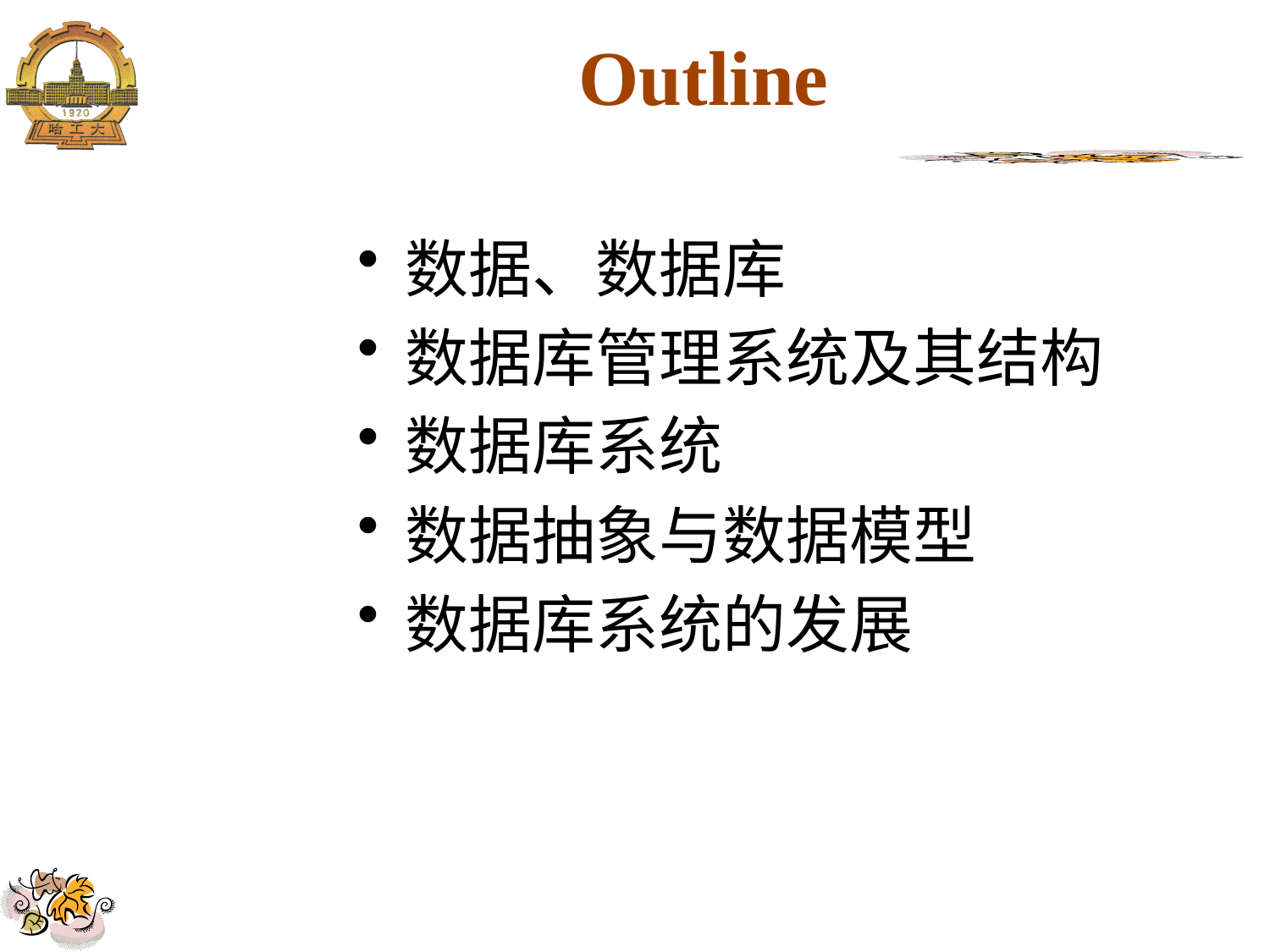

# Outline
数据、数据库
数据库管理系统及其结构
数据库系统
数据抽象与数据模型
数据库系统的发展